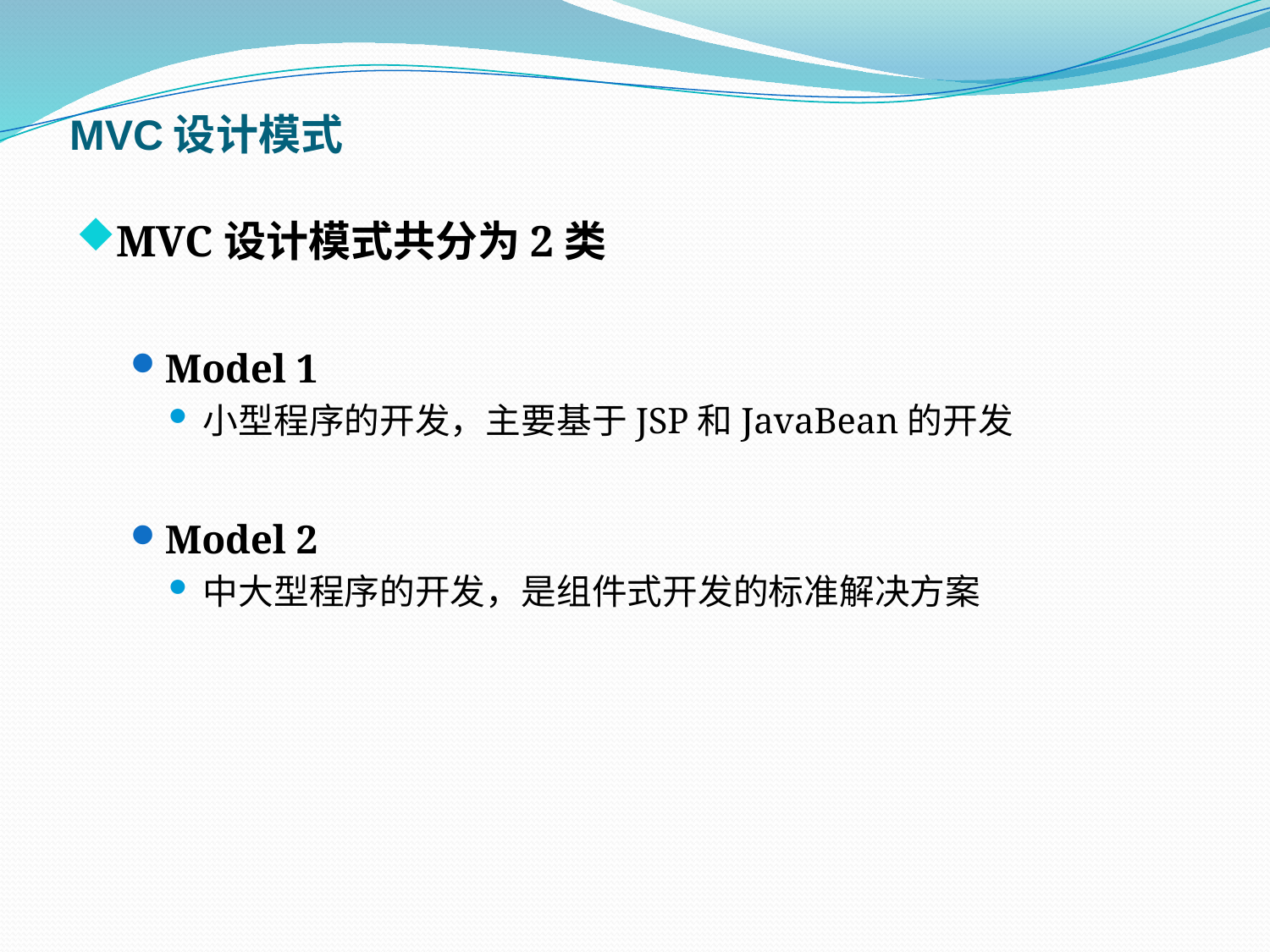

# MVC设计模式
MVC设计模式共分为2类

Model 1
小型程序的开发，主要基于JSP和JavaBean的开发

Model 2
中大型程序的开发，是组件式开发的标准解决方案